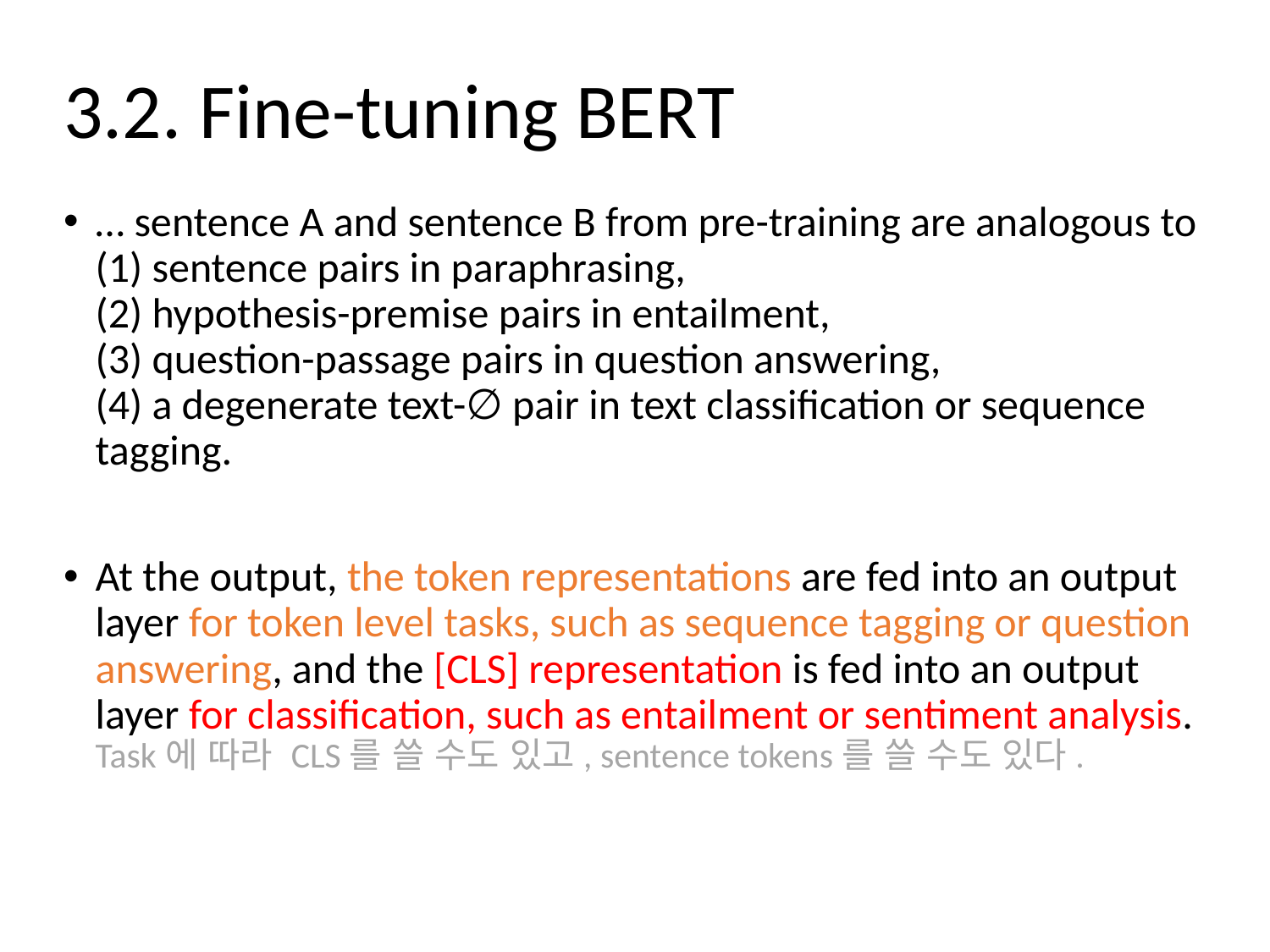

# 3.2. Fine-tuning BERT
… sentence A and sentence B from pre-training are analogous to
(1) sentence pairs in paraphrasing,
(2) hypothesis-premise pairs in entailment,
(3) question-passage pairs in question answering,
(4) a degenerate text-∅ pair in text classification or sequence tagging.

At the output, the token representations are fed into an output layer for token level tasks, such as sequence tagging or question answering, and the [CLS] representation is fed into an output layer for classification, such as entailment or sentiment analysis.
Task에 따라 CLS를 쓸 수도 있고, sentence tokens를 쓸 수도 있다.